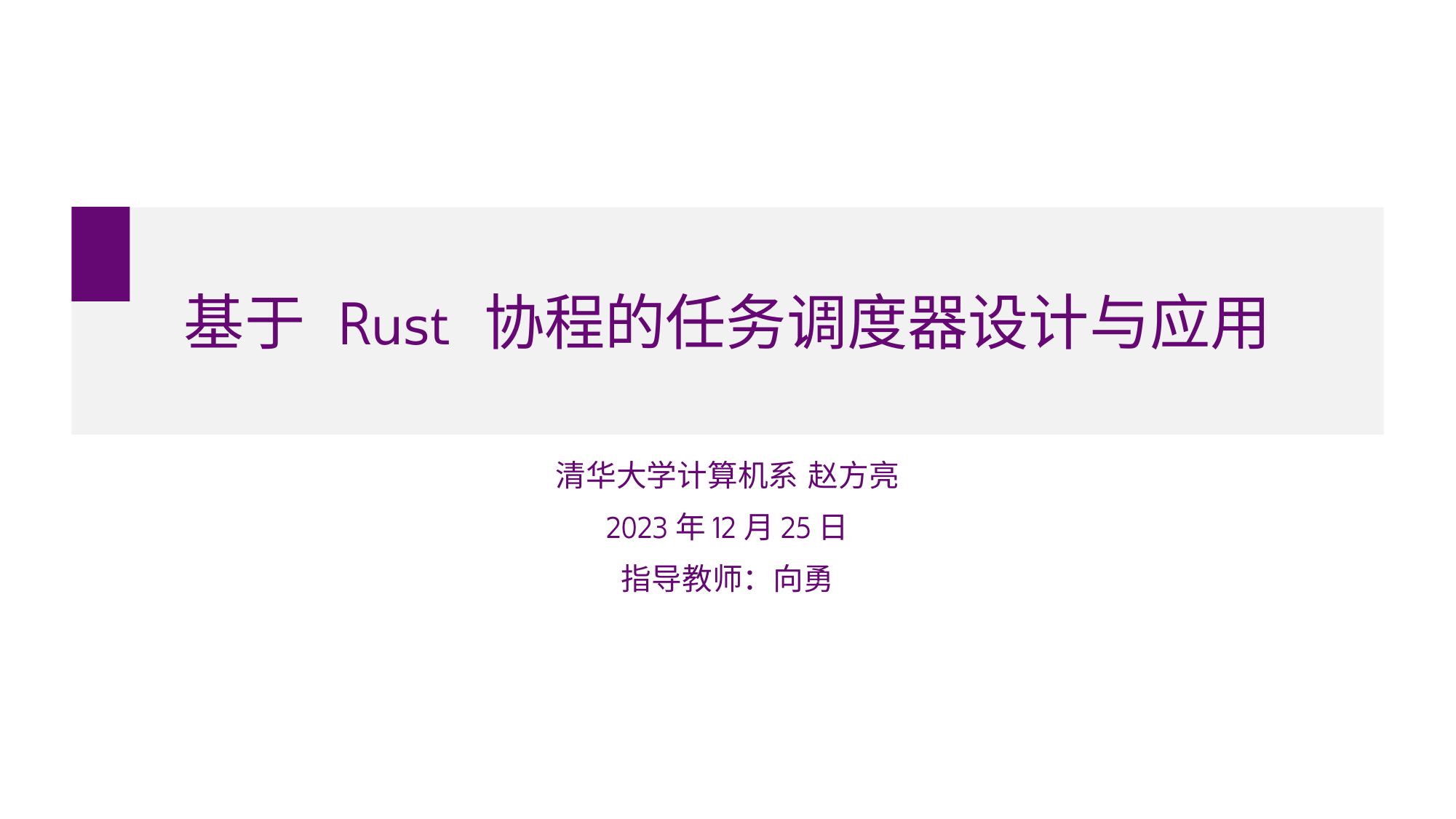

基于 Rust 协程的任务调度器设计与应用
# 清华大学计算机系 赵方亮
2023年12月25日
指导教师：向勇